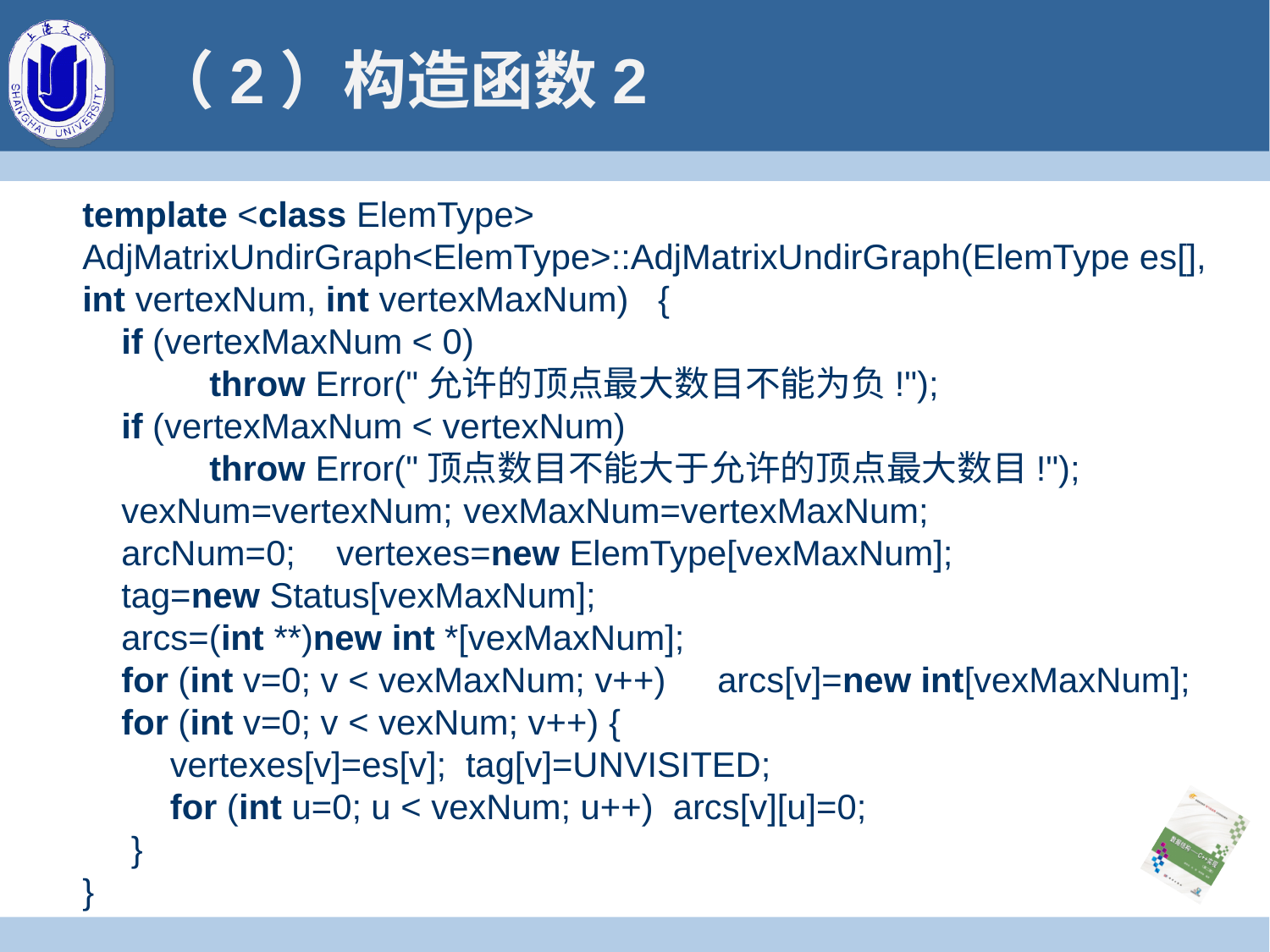

# （2）构造函数2
template <class ElemType>
AdjMatrixUndirGraph<ElemType>::AdjMatrixUndirGraph(ElemType es[],
int vertexNum, int vertexMaxNum)   {
    if (vertexMaxNum < 0)
	throw Error("允许的顶点最大数目不能为负!");
    if (vertexMaxNum < vertexNum)
    	throw Error("顶点数目不能大于允许的顶点最大数目!");
    vexNum=vertexNum;	vexMaxNum=vertexMaxNum;
    arcNum=0;	vertexes=new ElemType[vexMaxNum];
    tag=new Status[vexMaxNum];
    arcs=(int **)new int *[vexMaxNum];
    for (int v=0; v < vexMaxNum; v++) 	arcs[v]=new int[vexMaxNum];
    for (int v=0; v < vexNum; v++) {
         vertexes[v]=es[v];  tag[v]=UNVISITED;
         for (int u=0; u < vexNum; u++)  arcs[v][u]=0;
     }
}